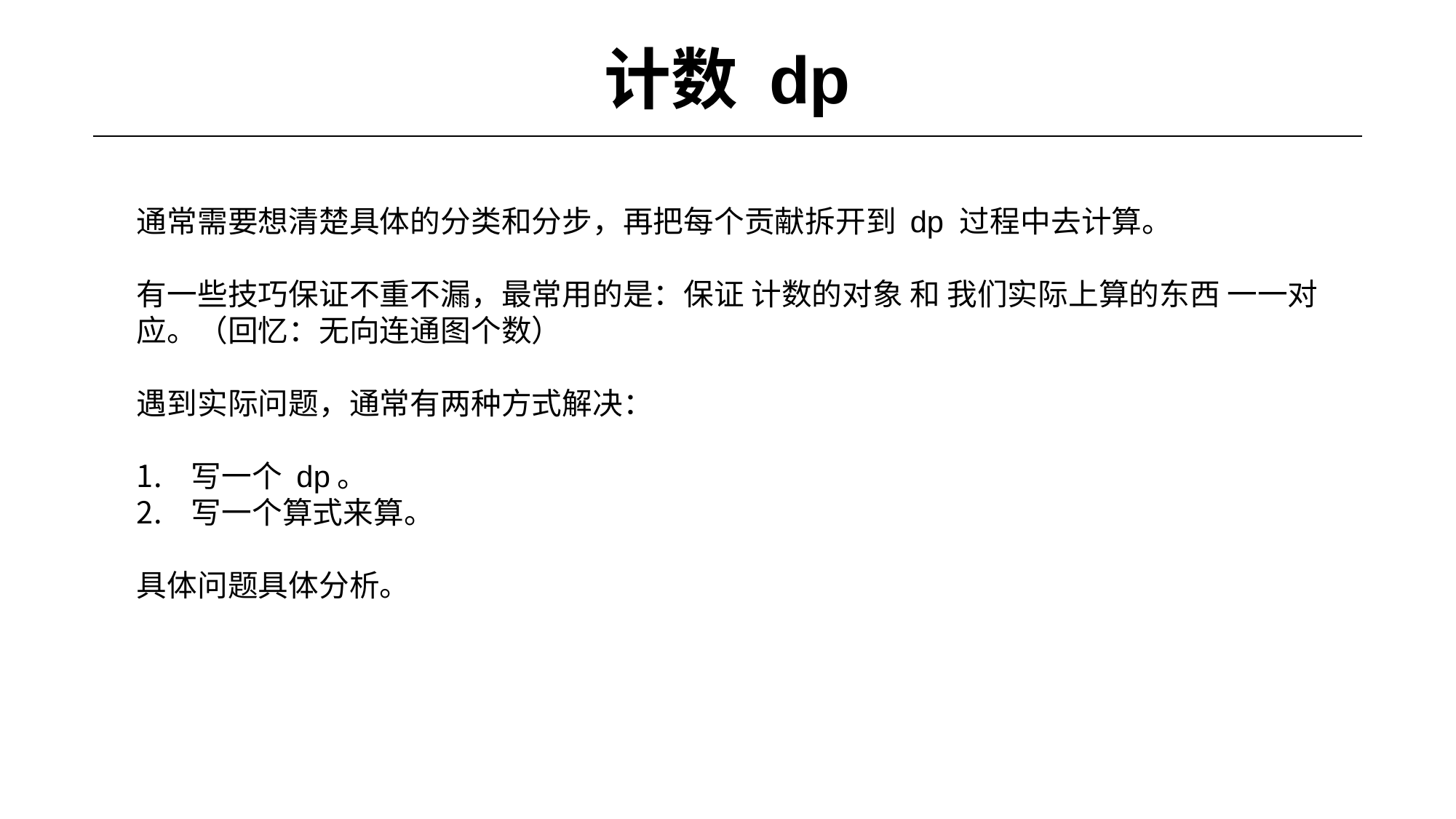

# 计数 dp
通常需要想清楚具体的分类和分步，再把每个贡献拆开到 dp 过程中去计算。

有一些技巧保证不重不漏，最常用的是：保证 计数的对象 和 我们实际上算的东西 一一对应。（回忆：无向连通图个数）

遇到实际问题，通常有两种方式解决：

写一个 dp。
写一个算式来算。

具体问题具体分析。